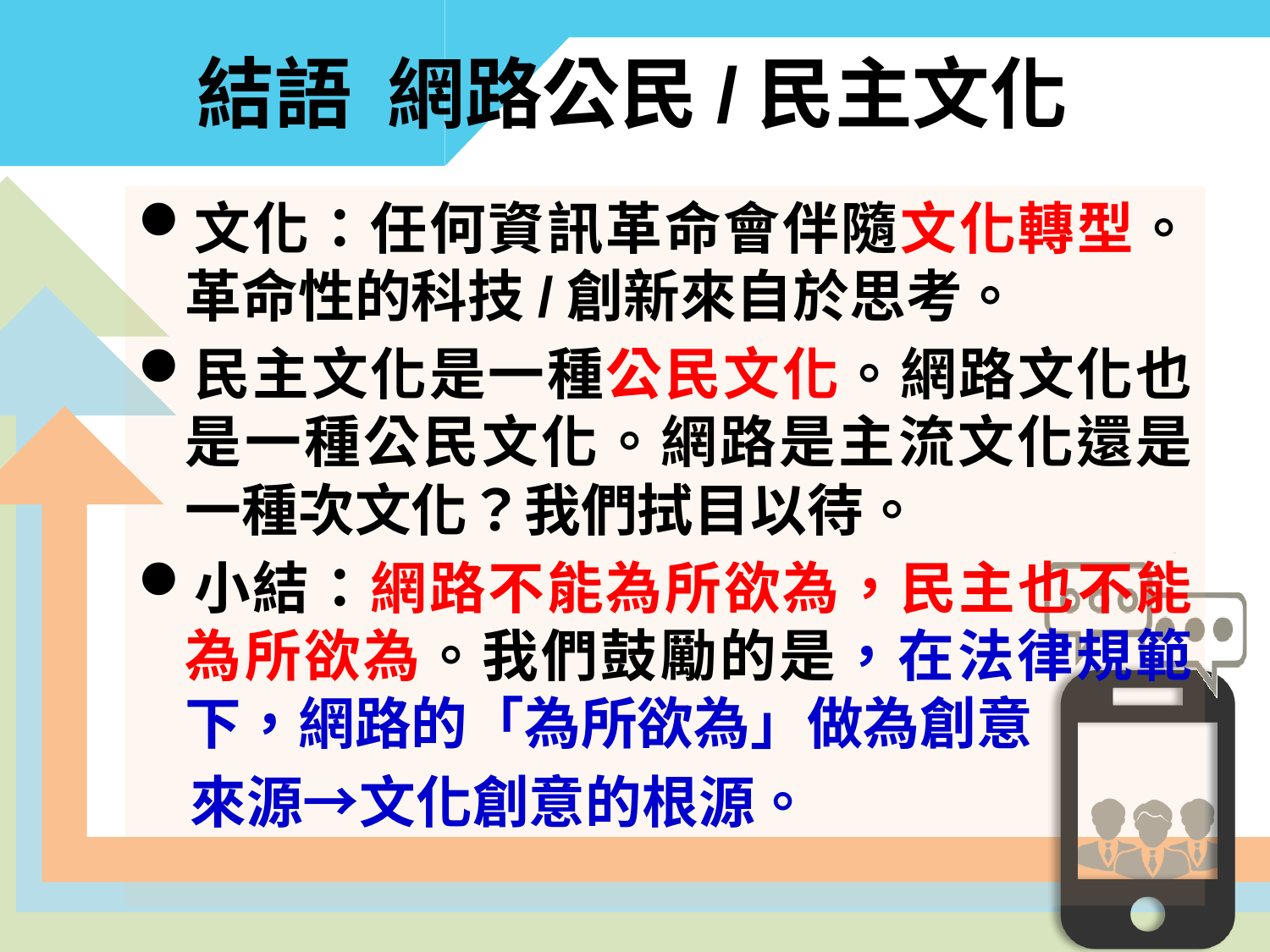

結語  網路公民/民主文化
文化：任何資訊革命會伴隨文化轉型。革命性的科技/創新來自於思考。
民主文化是一種公民文化。網路文化也是一種公民文化。網路是主流文化還是一種次文化？我們拭目以待。
小結：網路不能為所欲為，民主也不能為所欲為。我們鼓勵的是，在法律規範下，網路的「為所欲為」做為創意
   來源→文化創意的根源。